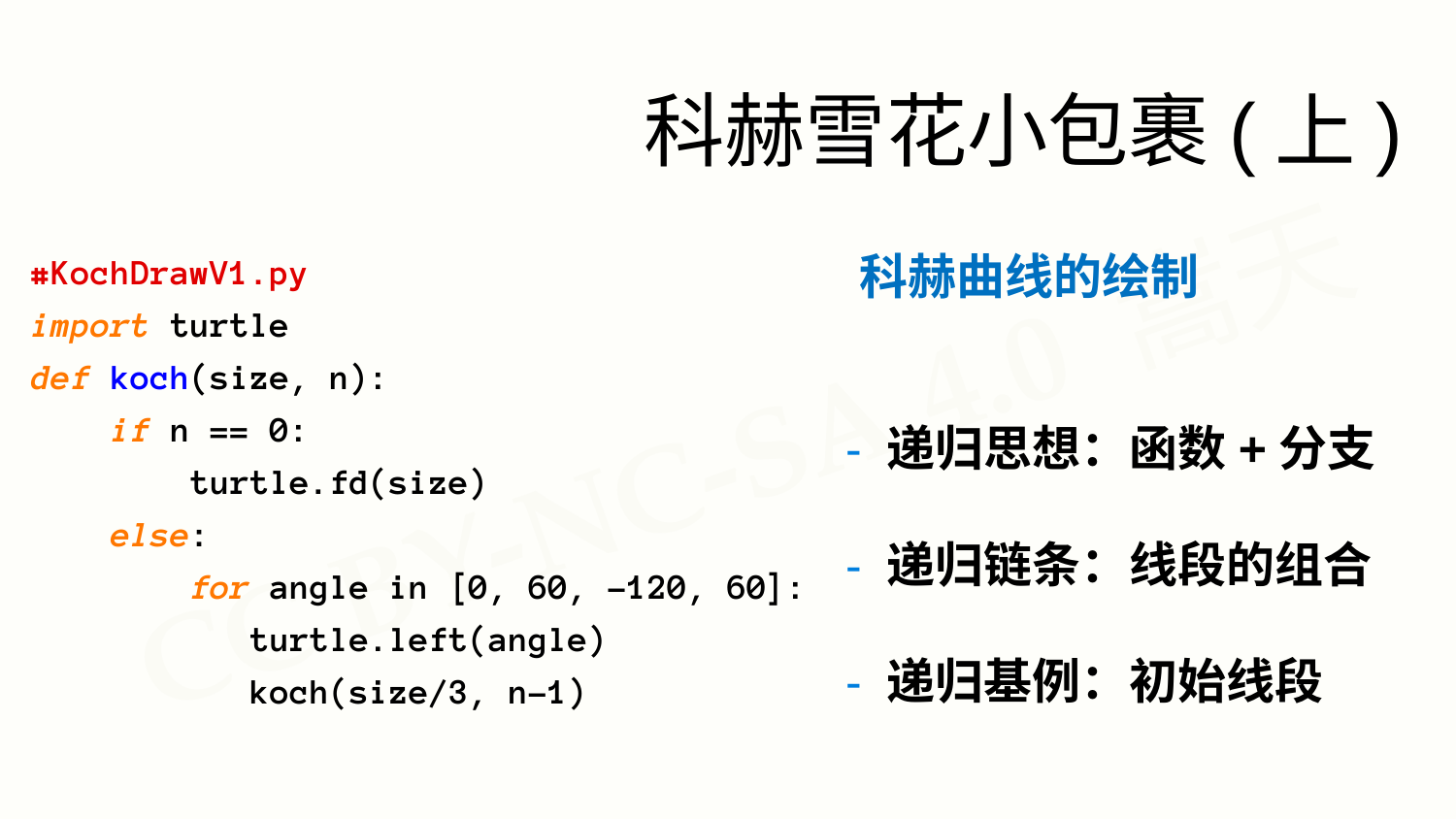

科赫雪花小包裹(上)
#KochDrawV1.py
import turtle
def koch(size, n):
    if n == 0:
        turtle.fd(size)
    else:
        for angle in [0, 60, -120, 60]:
           turtle.left(angle)
           koch(size/3, n-1)
科赫曲线的绘制
- 递归思想：函数+分支
- 递归链条：线段的组合
- 递归基例：初始线段